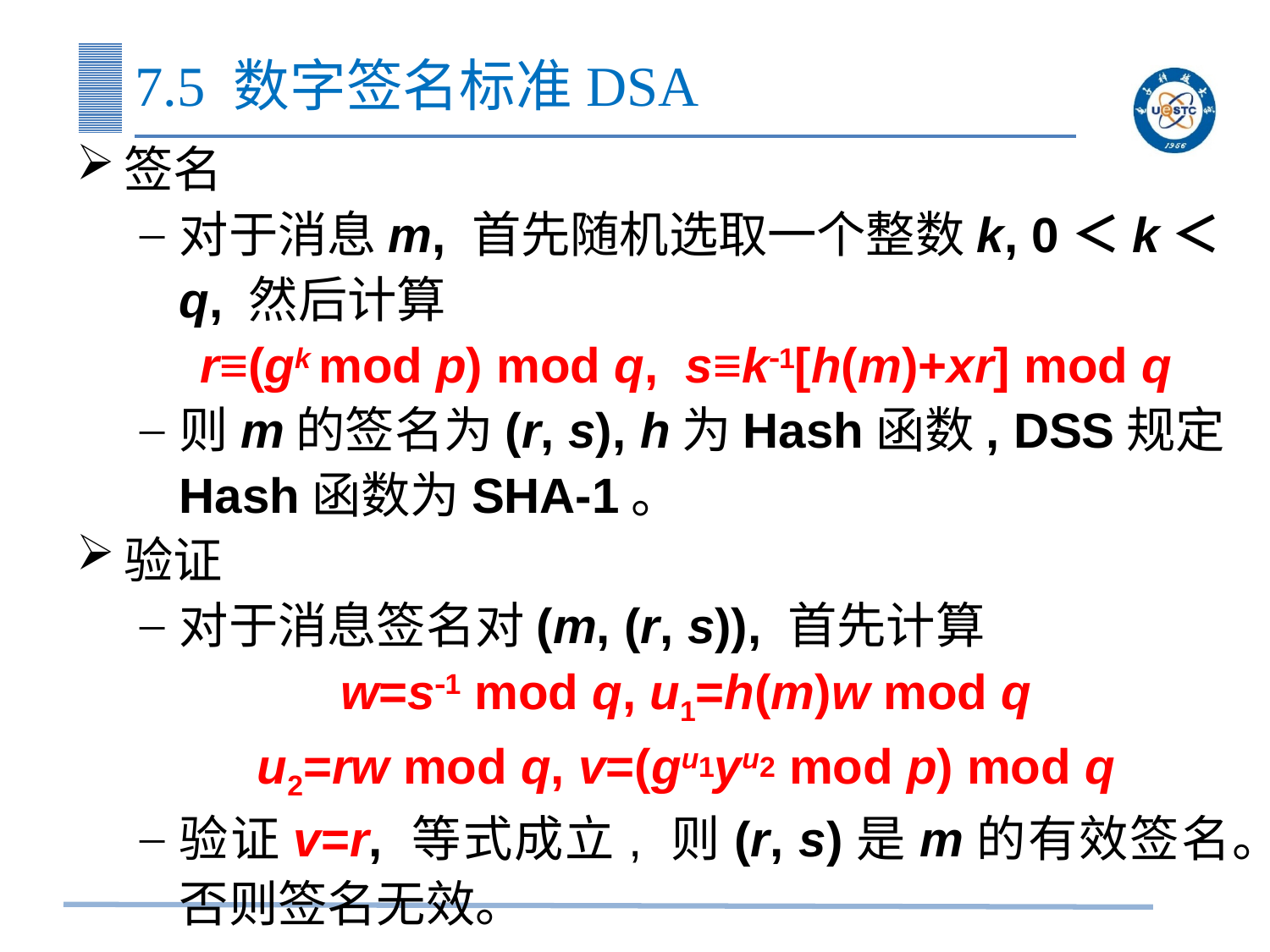

# 7.5 数字签名标准DSA
签名
对于消息m, 首先随机选取一个整数k, 0＜k＜q, 然后计算
r≡(gk mod p) mod q,  s≡k−1[h(m)+xr] mod q
则m的签名为(r, s), h为Hash函数, DSS规定Hash函数为SHA-1。
验证
对于消息签名对(m, (r, s)), 首先计算
w=s−1 mod q, u1=h(m)w mod q
u2=rw mod q, v=(gu1yu2 mod p) mod q
验证v=r, 等式成立, 则(r, s)是m的有效签名。否则签名无效。